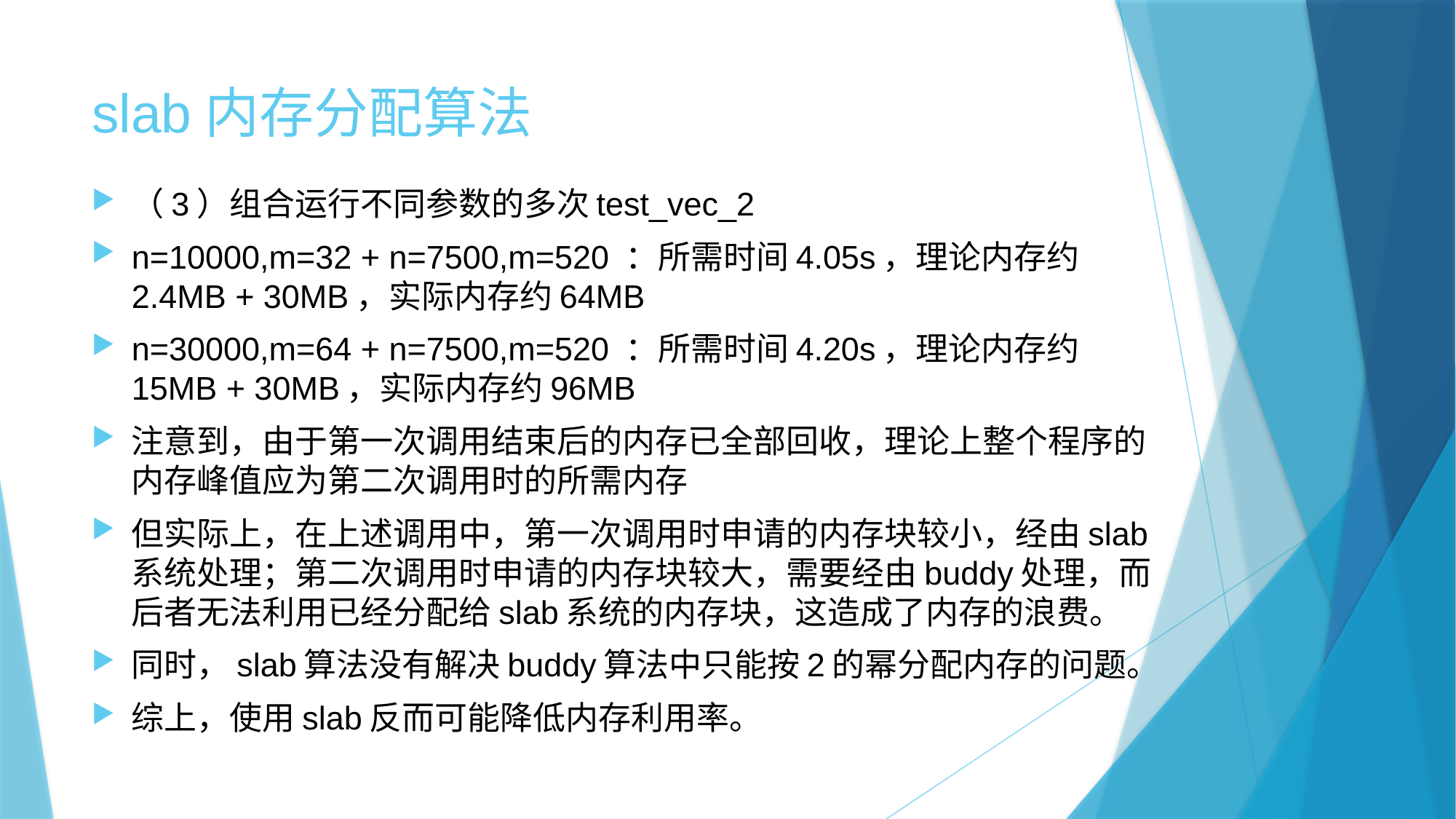

# slab内存分配算法
（3）组合运行不同参数的多次test_vec_2
n=10000,m=32 + n=7500,m=520 ：所需时间4.05s，理论内存约2.4MB + 30MB，实际内存约64MB
n=30000,m=64 + n=7500,m=520 ：所需时间4.20s，理论内存约15MB + 30MB，实际内存约96MB
注意到，由于第一次调用结束后的内存已全部回收，理论上整个程序的内存峰值应为第二次调用时的所需内存
但实际上，在上述调用中，第一次调用时申请的内存块较小，经由slab系统处理；第二次调用时申请的内存块较大，需要经由buddy处理，而后者无法利用已经分配给slab系统的内存块，这造成了内存的浪费。
同时，slab算法没有解决buddy算法中只能按2的幂分配内存的问题。
综上，使用slab反而可能降低内存利用率。